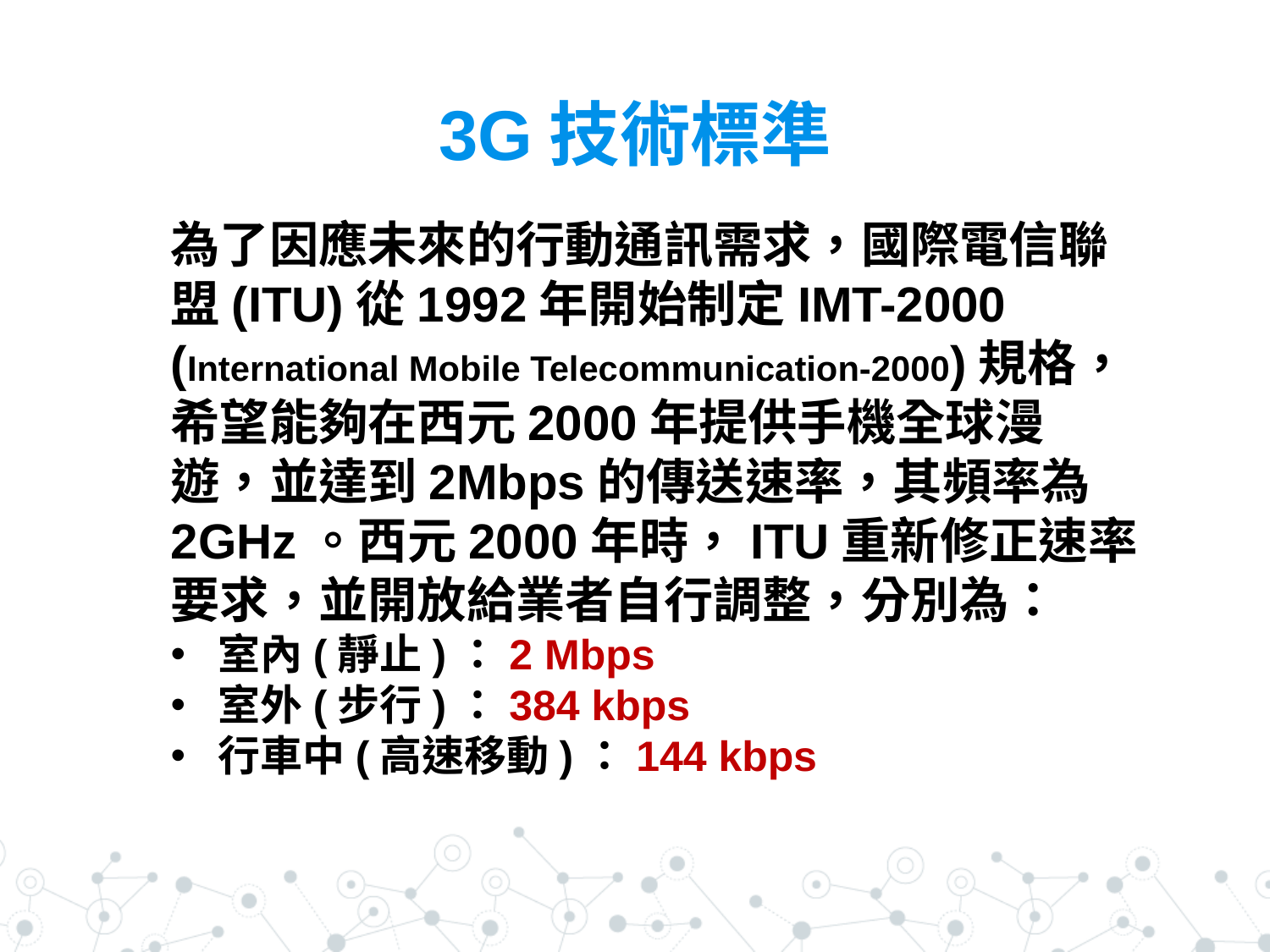

# 3G技術標準
為了因應未來的行動通訊需求，國際電信聯盟(ITU)從1992年開始制定IMT-2000 (International Mobile Telecommunication-2000)規格，希望能夠在西元2000年提供手機全球漫遊，並達到2Mbps的傳送速率，其頻率為2GHz。西元2000年時，ITU重新修正速率要求，並開放給業者自行調整，分別為：
室內(靜止)：2 Mbps
室外(步行)：384 kbps
行車中(高速移動)：144 kbps